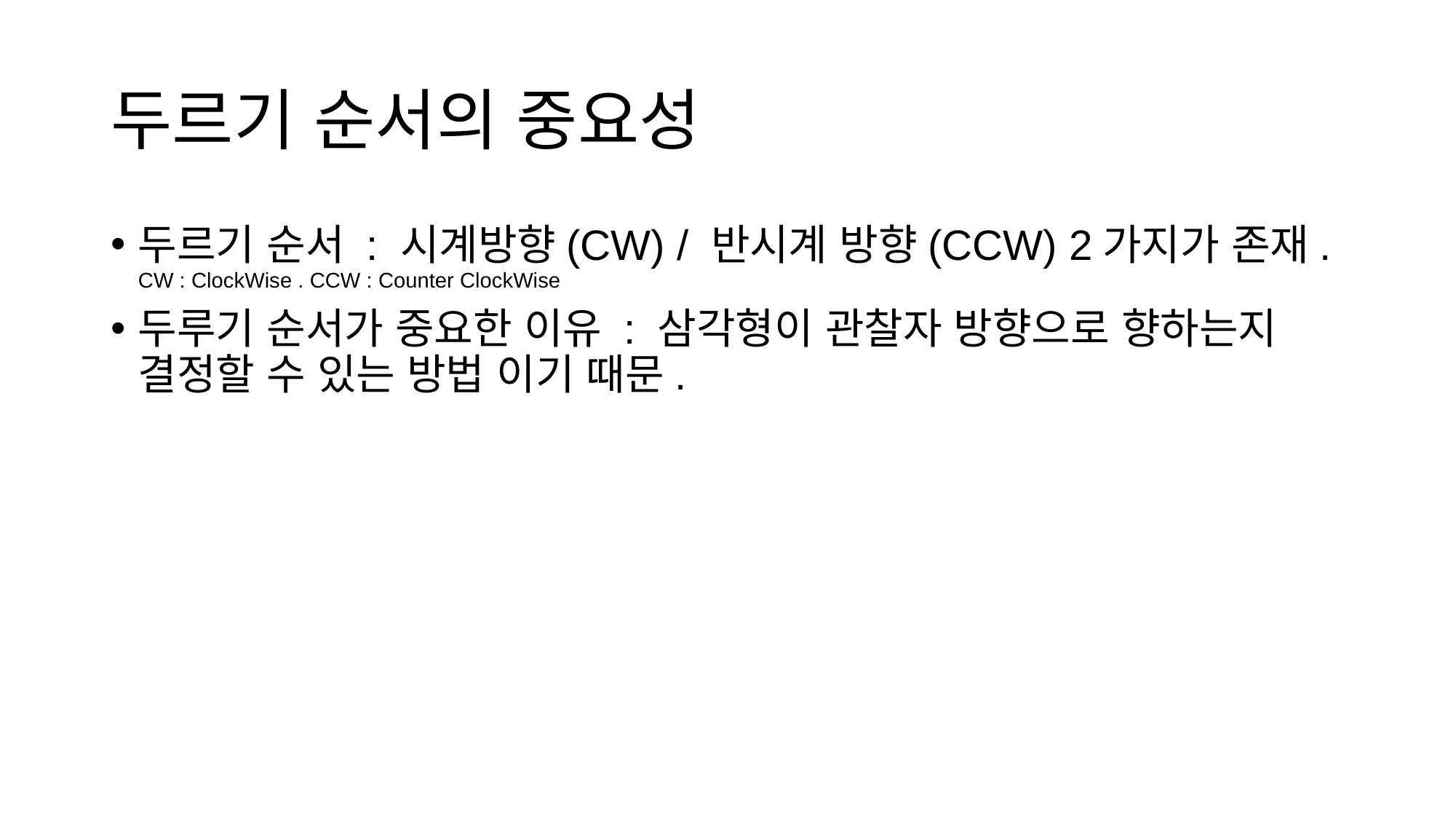

# 두르기 순서의 중요성
두르기 순서 : 시계방향(CW) / 반시계 방향(CCW) 2가지가 존재.
CW : ClockWise . CCW : Counter ClockWise
두루기 순서가 중요한 이유 : 삼각형이 관찰자 방향으로 향하는지 결정할 수 있는 방법 이기 때문.